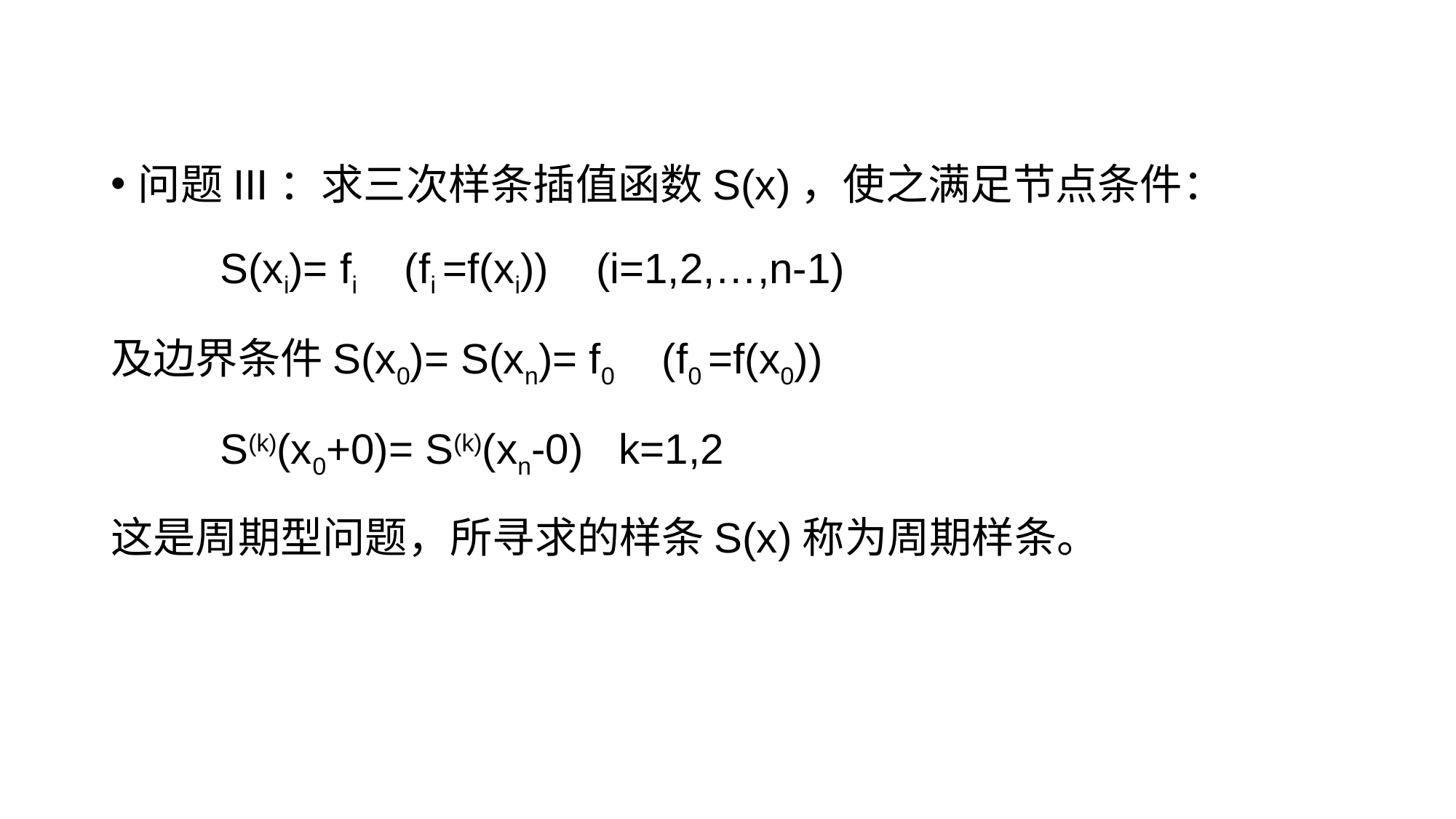

#
问题III：求三次样条插值函数S(x)，使之满足节点条件：
	S(xi)= fi    (fi =f(xi))    (i=1,2,…,n-1)
及边界条件S(x0)= S(xn)= f0    (f0 =f(x0))
	S(k)(x0+0)= S(k)(xn-0)   k=1,2
这是周期型问题，所寻求的样条S(x)称为周期样条。